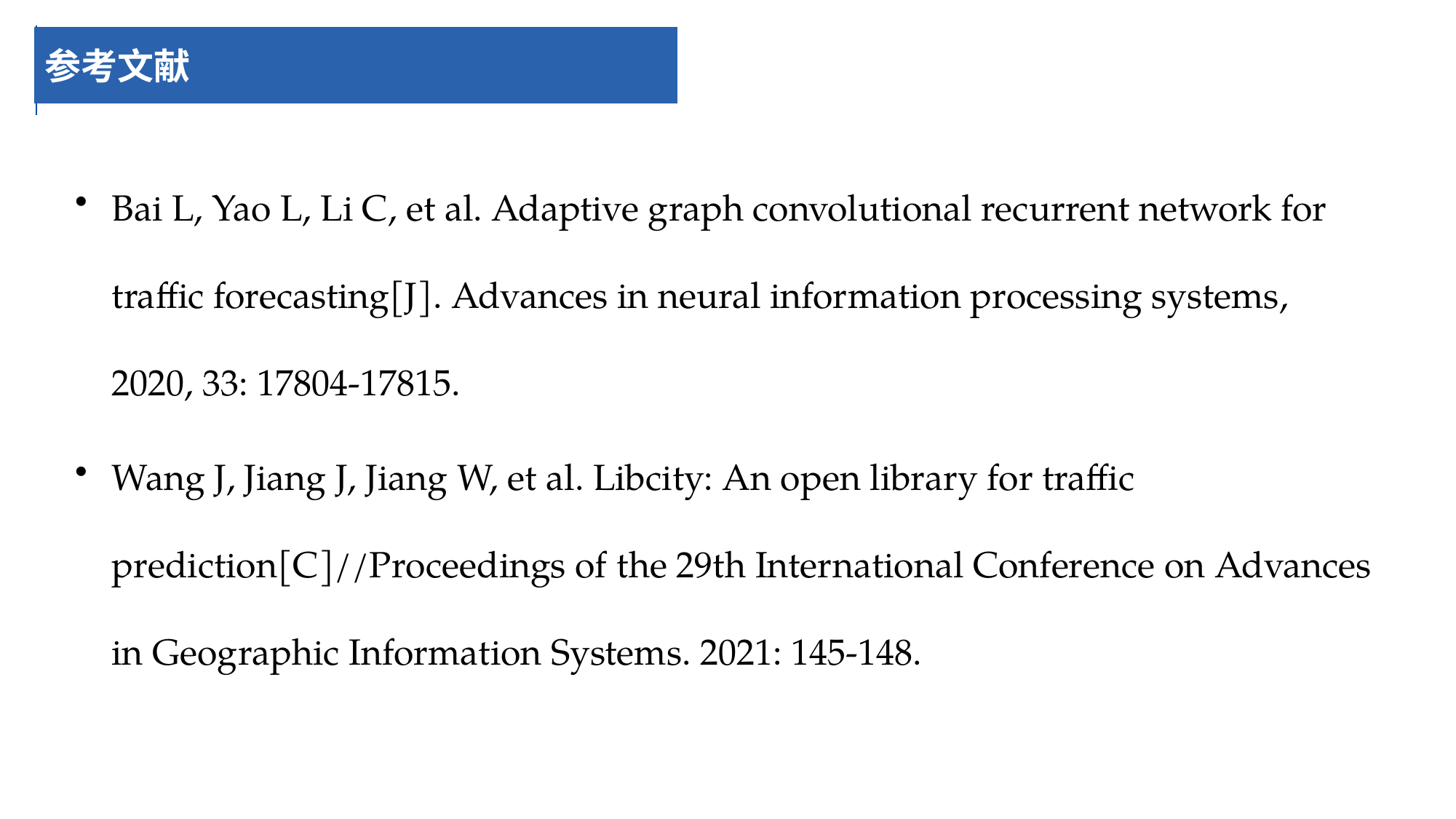

参考文献
Bai L, Yao L, Li C, et al. Adaptive graph convolutional recurrent network for traffic forecasting[J]. Advances in neural information processing systems, 2020, 33: 17804-17815.
Wang J, Jiang J, Jiang W, et al. Libcity: An open library for traffic prediction[C]//Proceedings of the 29th International Conference on Advances in Geographic Information Systems. 2021: 145-148.